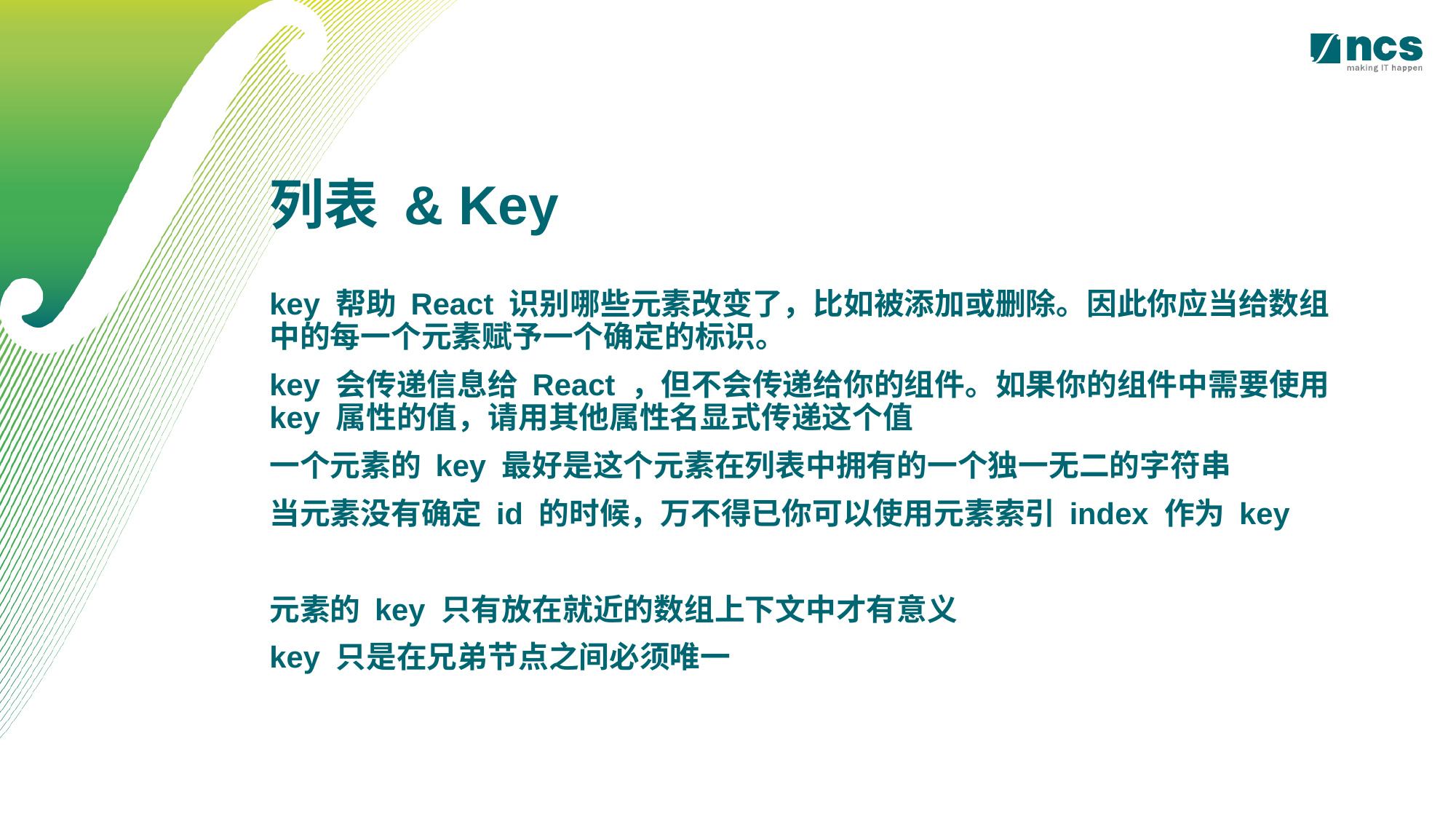

列表 & Key
key 帮助 React 识别哪些元素改变了，比如被添加或删除。因此你应当给数组中的每一个元素赋予一个确定的标识。
key 会传递信息给 React ，但不会传递给你的组件。如果你的组件中需要使用 key 属性的值，请用其他属性名显式传递这个值
一个元素的 key 最好是这个元素在列表中拥有的一个独一无二的字符串
当元素没有确定 id 的时候，万不得已你可以使用元素索引 index 作为 key

元素的 key 只有放在就近的数组上下文中才有意义
key 只是在兄弟节点之间必须唯一